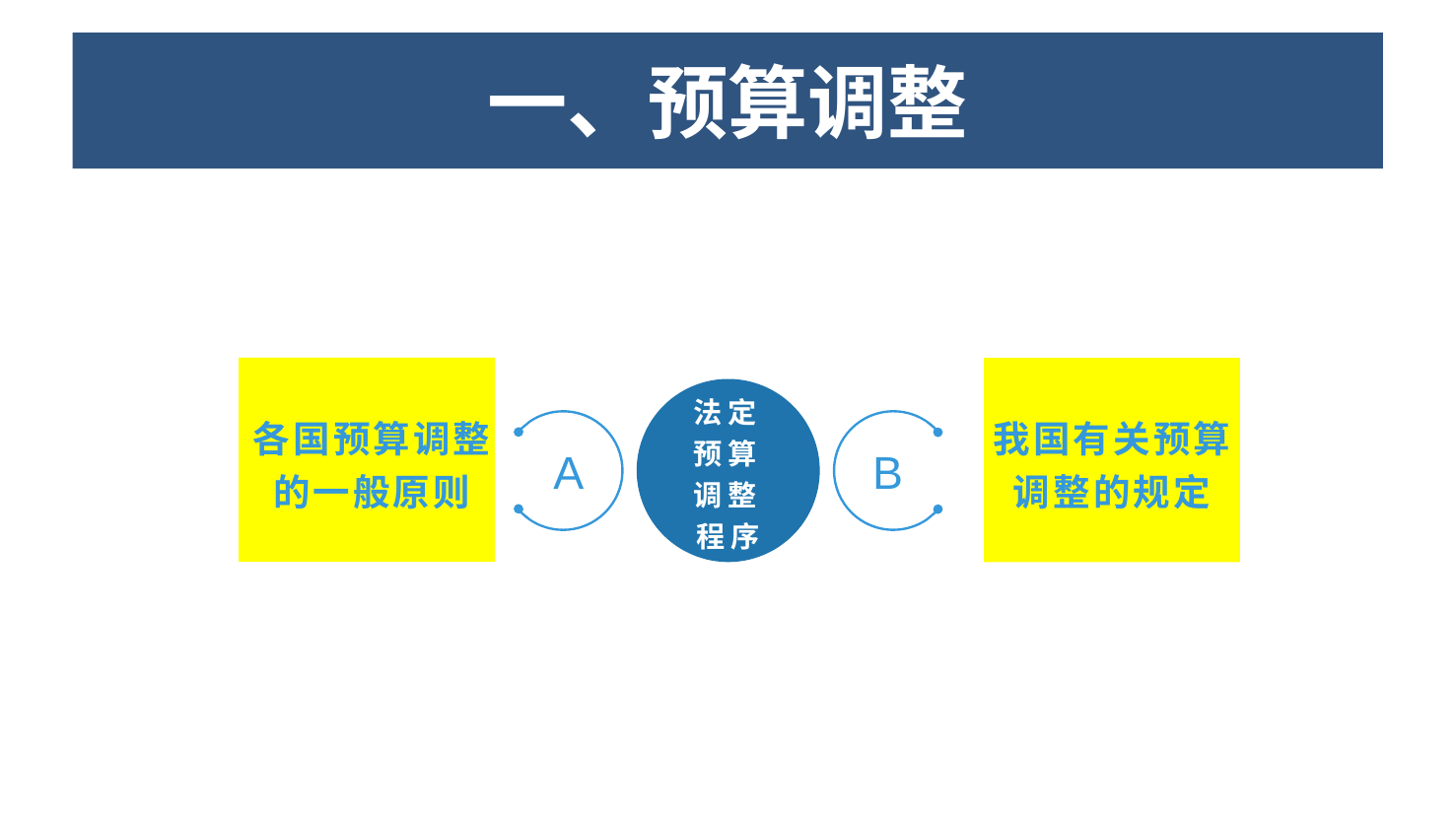

一、预算调整
# 一、预算调整
（三）法定预算调整的程序
各国预算调整
的一般原则
我国有关预算
调整的规定
法定预算调整程序

A
B